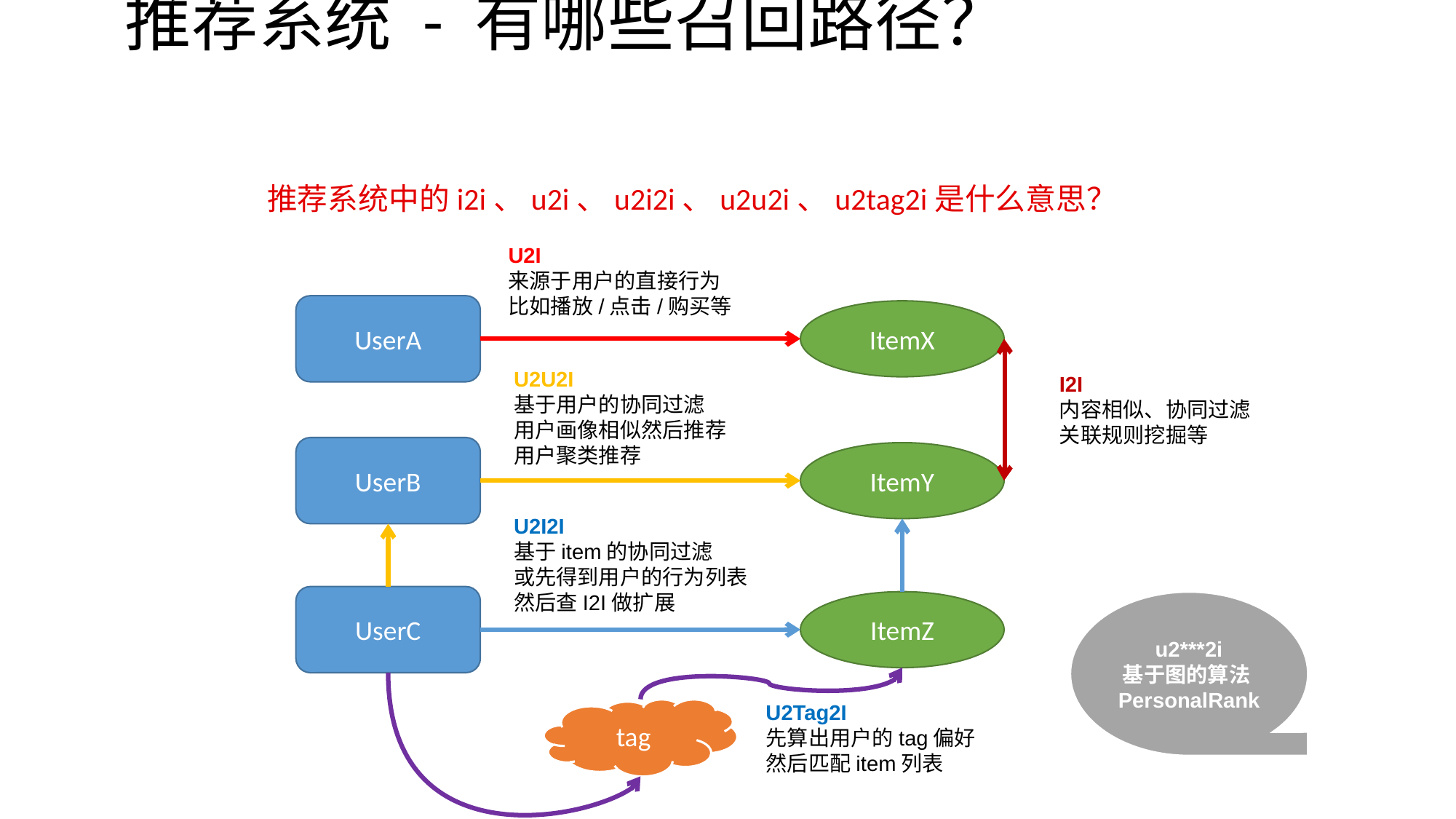

# 推荐系统 - 有哪些召回路径？
推荐系统中的i2i、u2i、u2i2i、u2u2i、u2tag2i是什么意思？
U2I
来源于用户的直接行为
比如播放/点击/购买等
UserA
ItemX
U2U2I
基于用户的协同过滤
用户画像相似然后推荐
用户聚类推荐
I2I
内容相似、协同过滤
关联规则挖掘等
UserB
ItemY
U2I2I
基于item的协同过滤
或先得到用户的行为列表
然后查I2I做扩展
UserC
ItemZ
u2***2i
基于图的算法PersonalRank
U2Tag2I
先算出用户的tag偏好
然后匹配item列表
tag